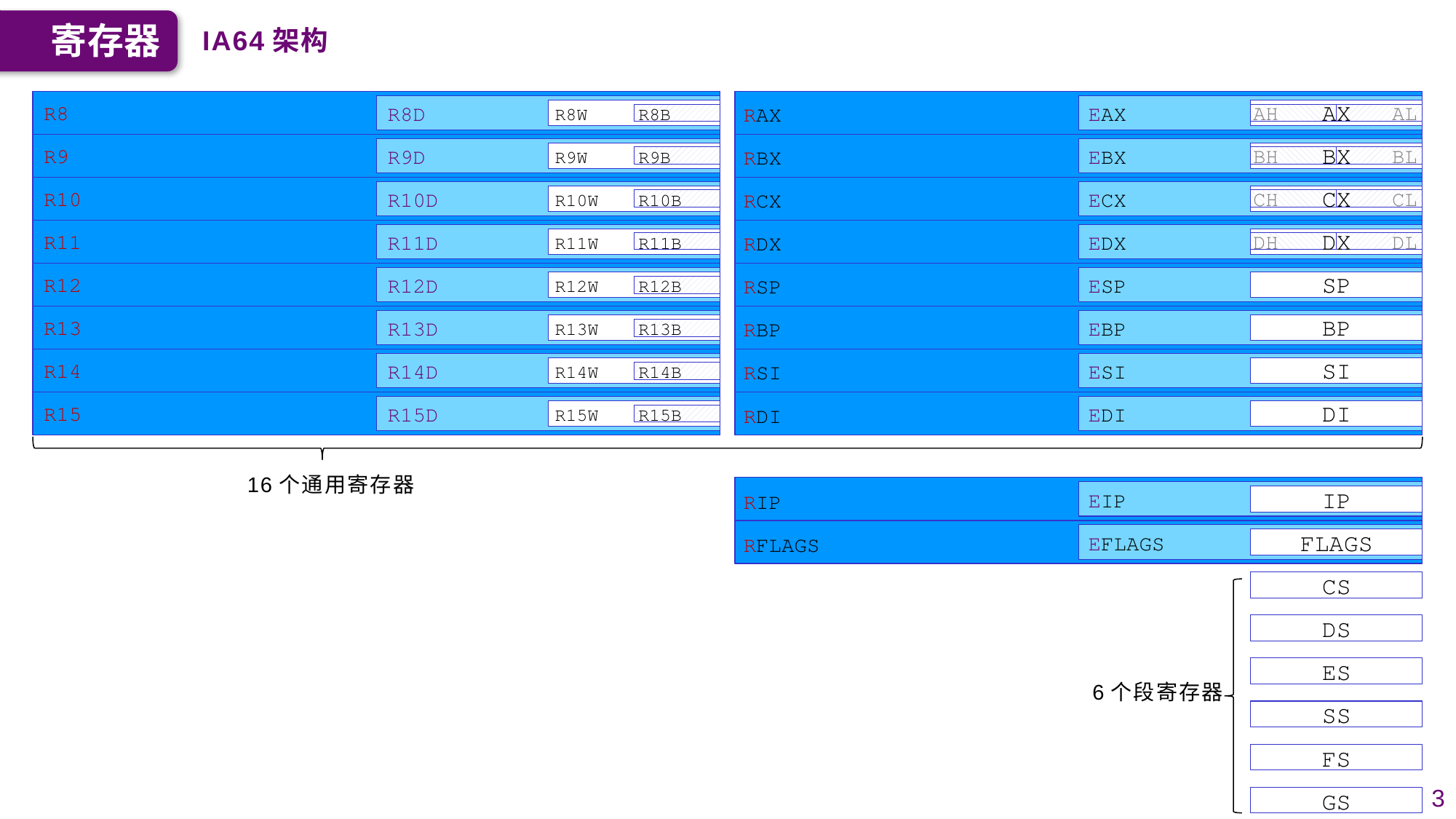

寄存器

IA64架构

| AX |
| --- |
| BX |
| CX |
| DX |
| SP |
| BP |
| SI |
| DI |
|  |
| IP |
| FLAGS |
| CS |
| DS |
| ES |
| SS |
| R8 |
| --- |
| R9 |
| R10 |
| R11 |
| R12 |
| R13 |
| R14 |
| R15 |
| AH |
| --- |
| BH |
| CH |
| DH |
| AL |
| --- |
| BL |
| CL |
| DL |
| R8D |
| --- |
| R9D |
| R10D |
| R11D |
| R12D |
| R13D |
| R14D |
| R15D |
| EAX |
| --- |
| EBX |
| ECX |
| EDX |
| ESP |
| EBP |
| ESI |
| EDI |
|  |
| EIP |
| EFLAGS |
| R8W |
| --- |
| R9W |
| R10W |
| R11W |
| R12W |
| R13W |
| R14W |
| R15W |
| R8B |
| --- |
| R9B |
| R10B |
| R11B |
| R12B |
| R13B |
| R14B |
| R15B |
| RAX |
| --- |
| RBX |
| RCX |
| RDX |
| RSP |
| RBP |
| RSI |
| RDI |
|  |
| RIP |
| RFLAGS |

16个通用寄存器

6个段寄存器

| FS |
| --- |
| GS |

3